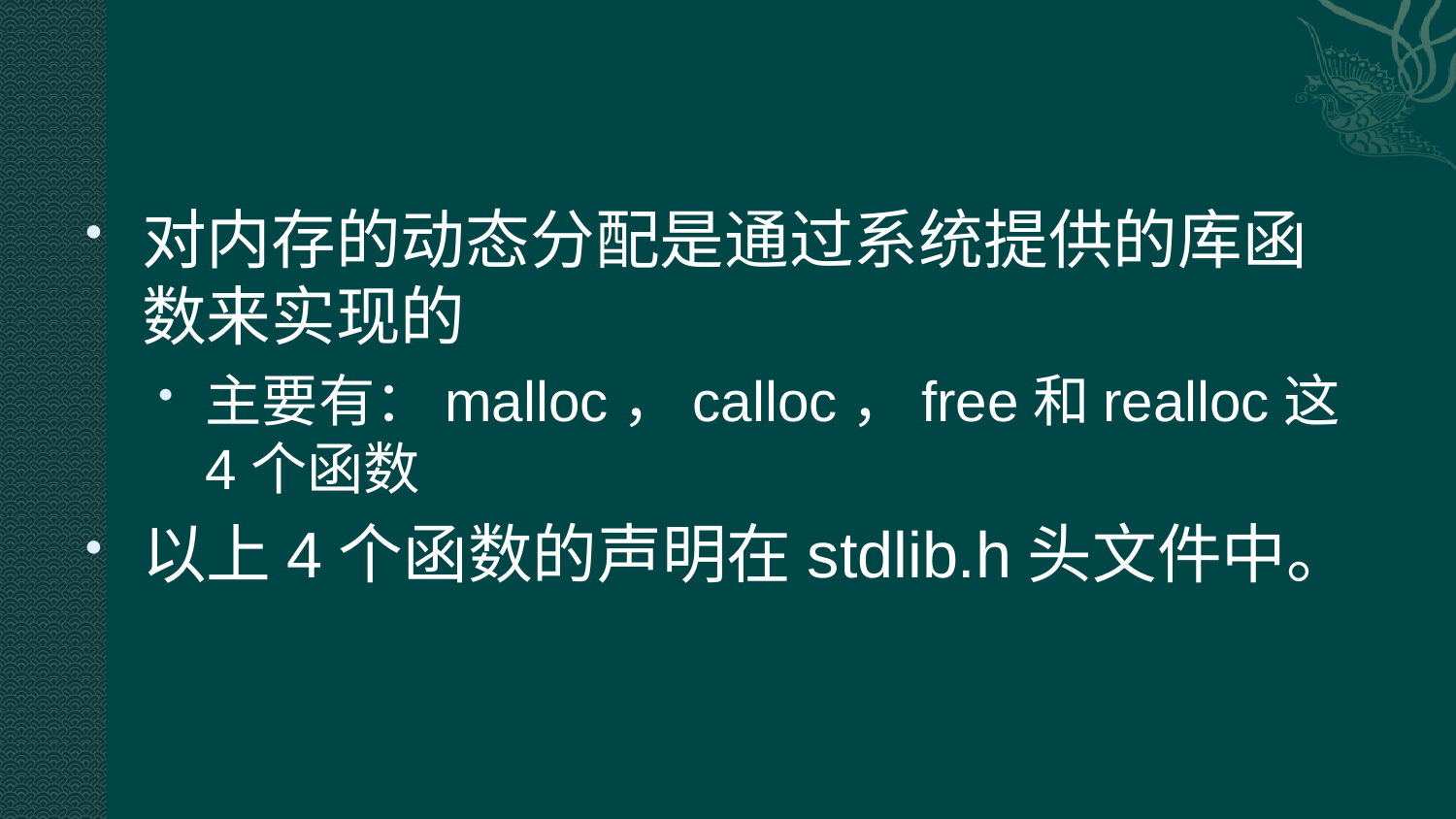

#
对内存的动态分配是通过系统提供的库函数来实现的
主要有：malloc，calloc，free和realloc这4个函数
以上4个函数的声明在stdlib.h头文件中。